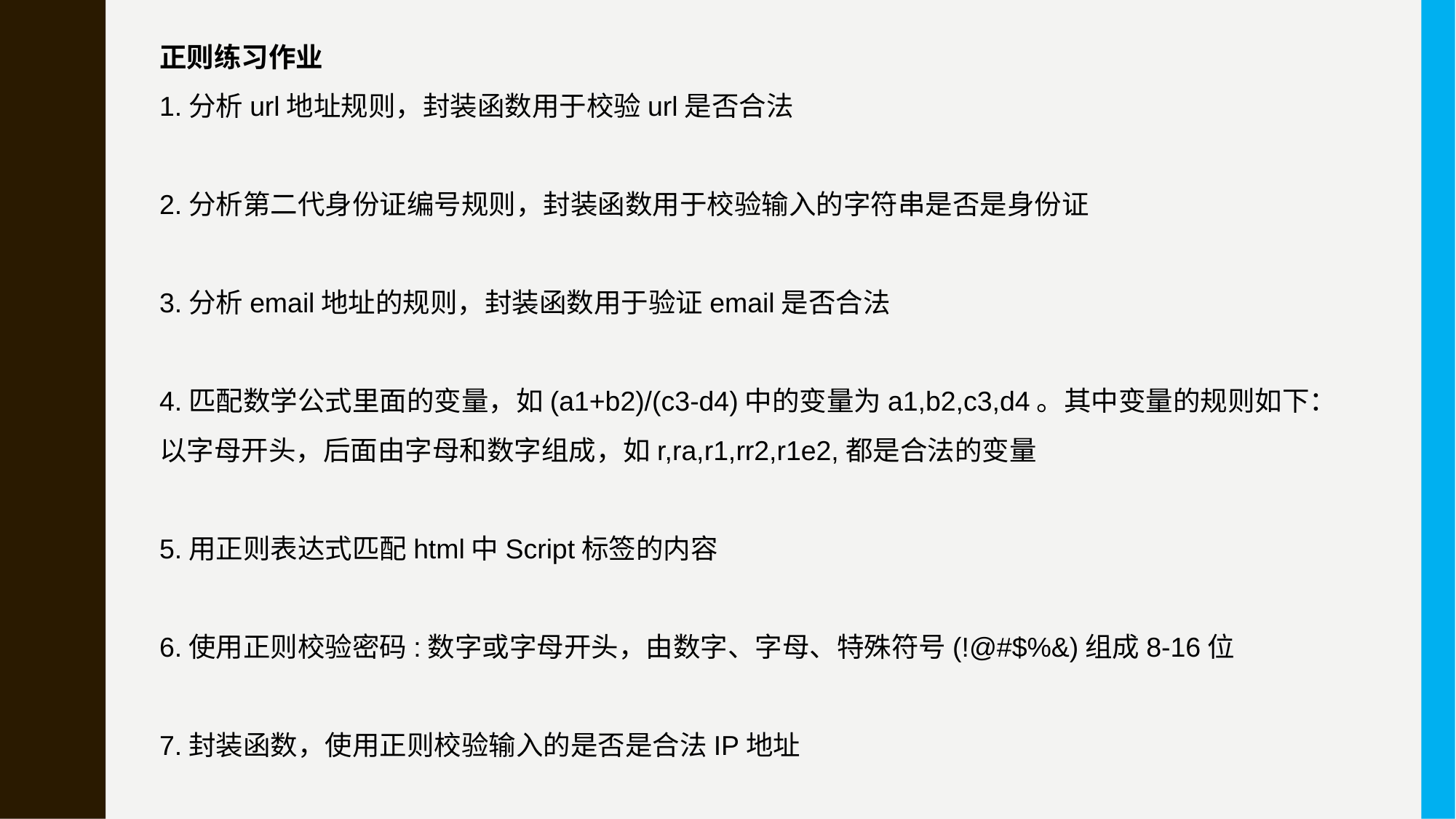

正则练习作业
1.分析url地址规则，封装函数用于校验url是否合法

2.分析第二代身份证编号规则，封装函数用于校验输入的字符串是否是身份证

3.分析email地址的规则，封装函数用于验证email是否合法

4.匹配数学公式里面的变量，如(a1+b2)/(c3-d4)中的变量为a1,b2,c3,d4。其中变量的规则如下：以字母开头，后面由字母和数字组成，如r,ra,r1,rr2,r1e2,都是合法的变量

5.用正则表达式匹配html中Script标签的内容

6.使用正则校验密码:数字或字母开头，由数字、字母、特殊符号(!@#$%&)组成8-16位

7.封装函数，使用正则校验输入的是否是合法IP地址